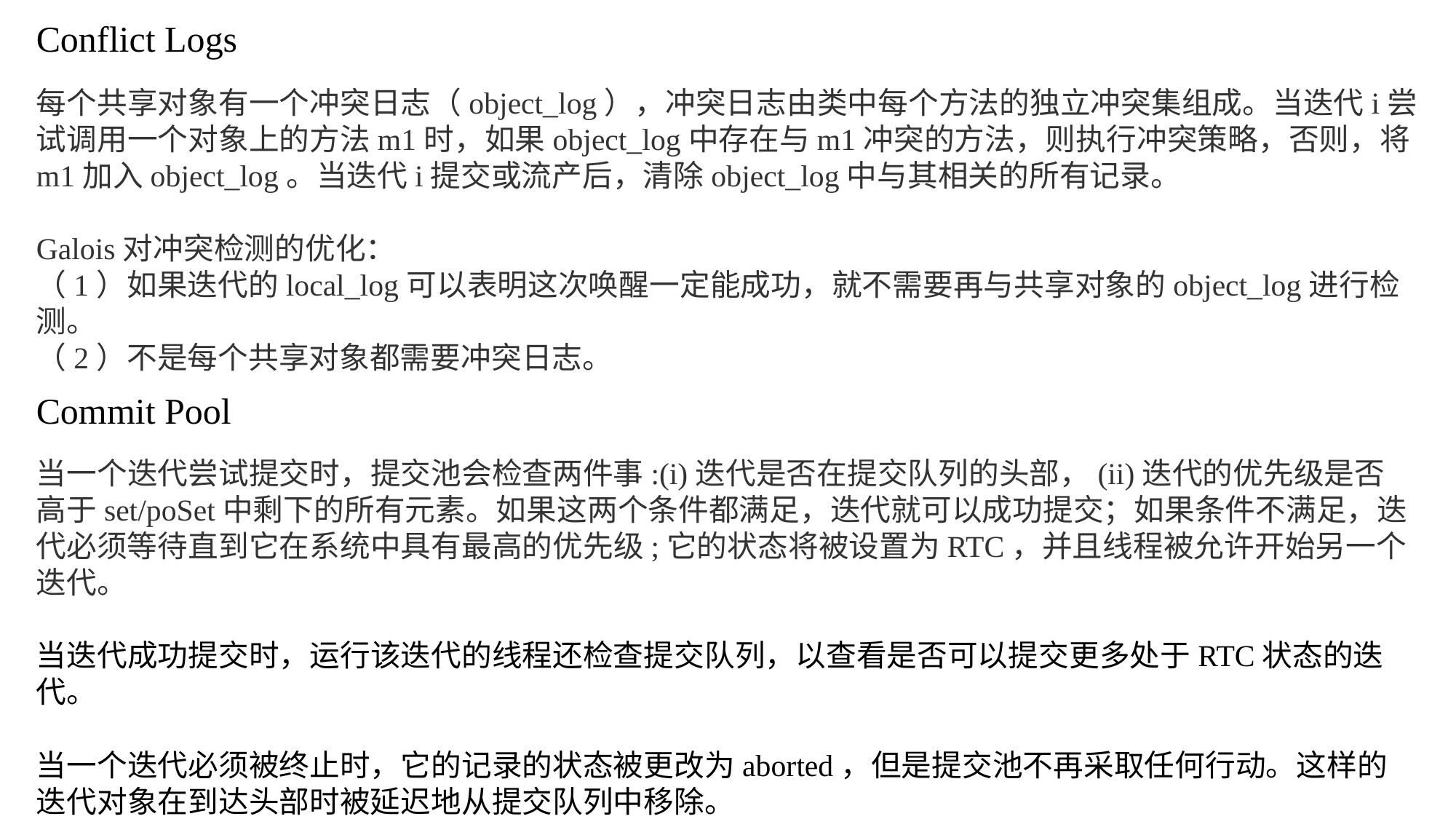

Conflict Logs
每个共享对象有一个冲突日志（object_log），冲突日志由类中每个方法的独立冲突集组成。当迭代i尝试调用一个对象上的方法m1时，如果object_log中存在与m1冲突的方法，则执行冲突策略，否则，将m1加入object_log。当迭代i提交或流产后，清除object_log中与其相关的所有记录。

Galois对冲突检测的优化：
（1）如果迭代的local_log可以表明这次唤醒一定能成功，就不需要再与共享对象的object_log进行检测。
（2）不是每个共享对象都需要冲突日志。
Commit Pool
当一个迭代尝试提交时，提交池会检查两件事:(i)迭代是否在提交队列的头部，(ii)迭代的优先级是否高于set/poSet中剩下的所有元素。如果这两个条件都满足，迭代就可以成功提交；如果条件不满足，迭代必须等待直到它在系统中具有最高的优先级;它的状态将被设置为RTC，并且线程被允许开始另一个迭代。

当迭代成功提交时，运行该迭代的线程还检查提交队列，以查看是否可以提交更多处于RTC状态的迭代。

当一个迭代必须被终止时，它的记录的状态被更改为aborted，但是提交池不再采取任何行动。这样的迭代对象在到达头部时被延迟地从提交队列中移除。